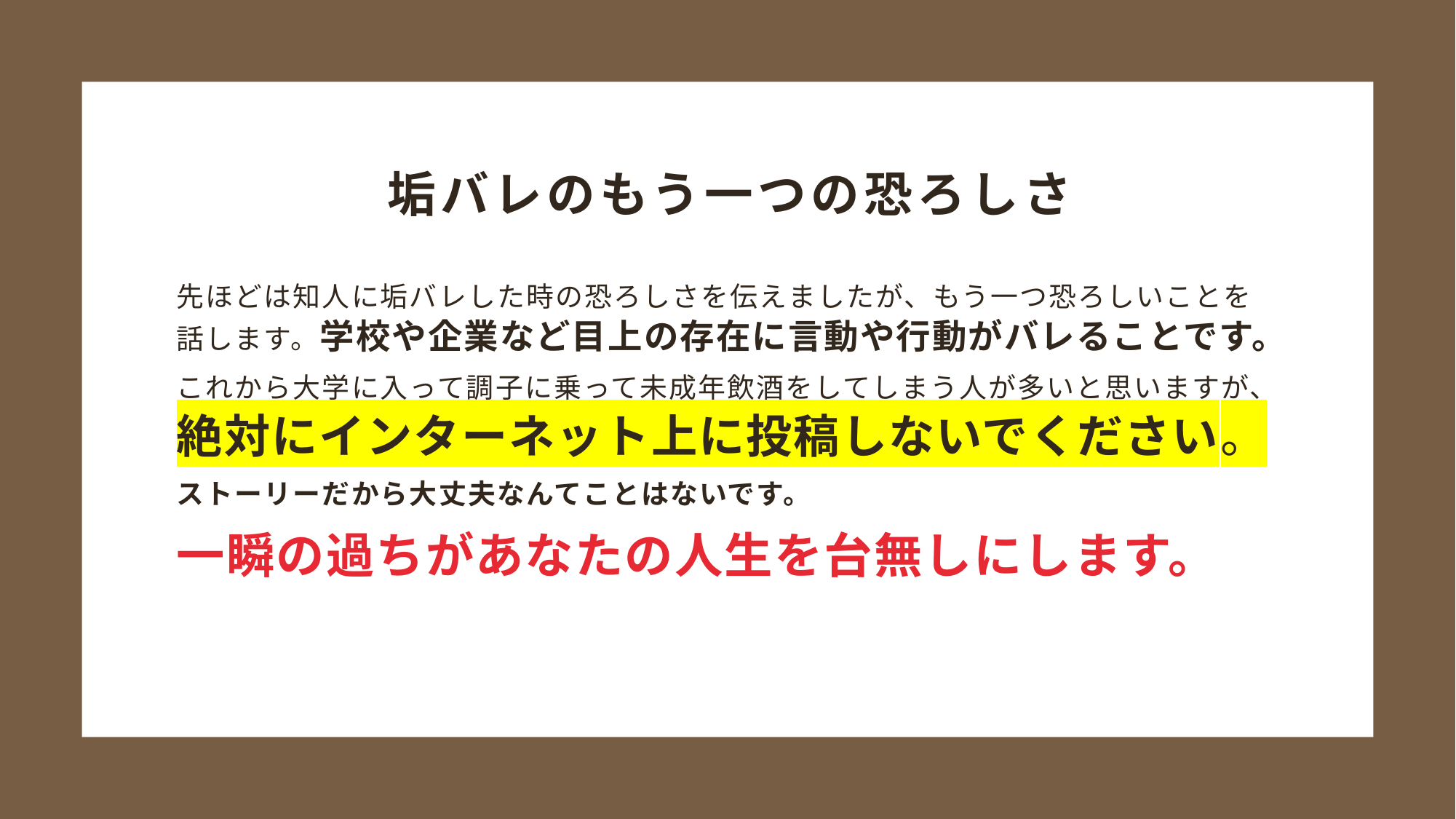

# 垢バレのもう一つの恐ろしさ
先ほどは知人に垢バレした時の恐ろしさを伝えましたが、もう一つ恐ろしいことを話します。学校や企業など目上の存在に言動や行動がバレることです。
これから大学に入って調子に乗って未成年飲酒をしてしまう人が多いと思いますが、絶対にインターネット上に投稿しないでください。
ストーリーだから大丈夫なんてことはないです。
一瞬の過ちがあなたの人生を台無しにします。